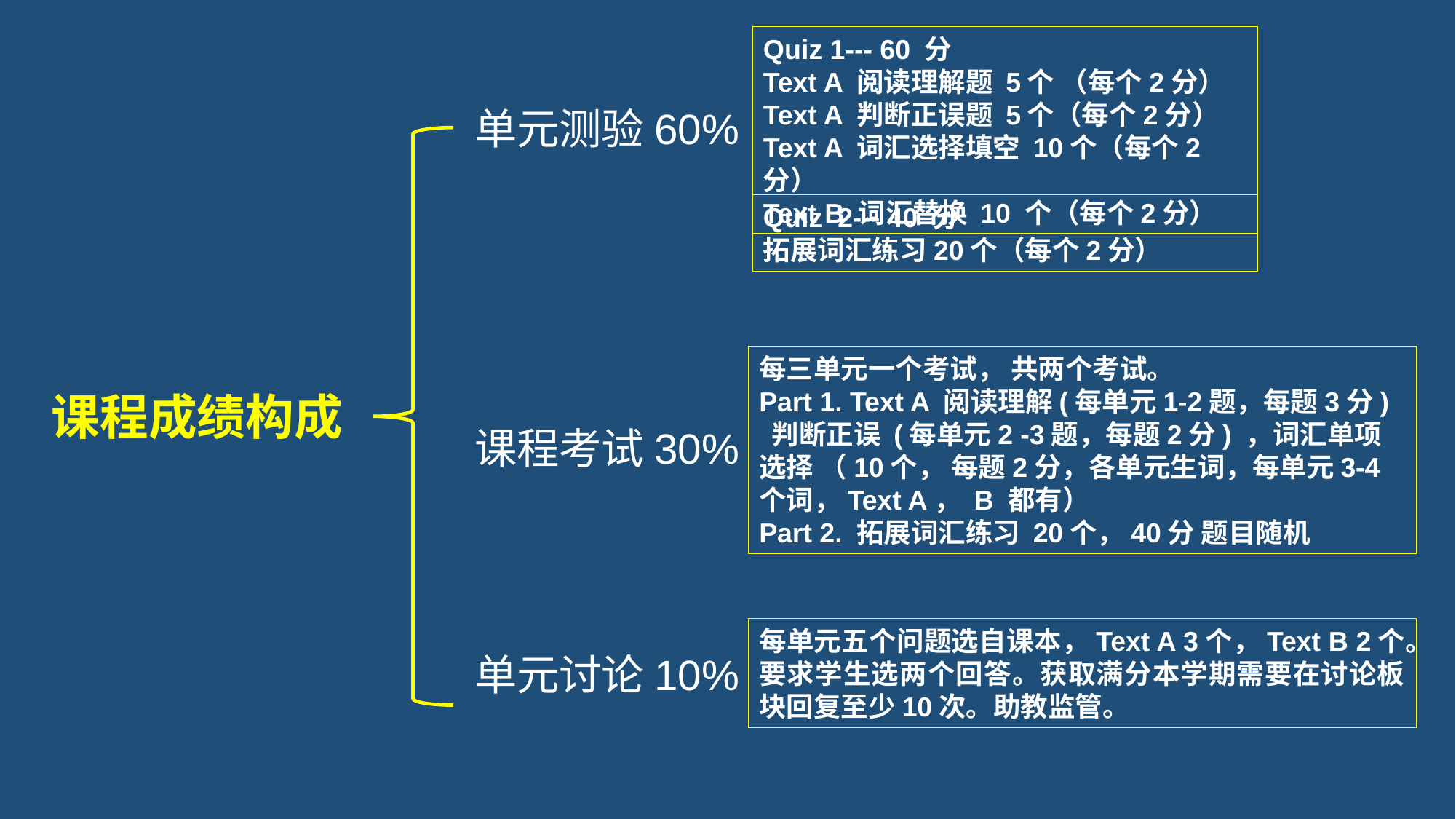

Quiz 1--- 60 分
Text A 阅读理解题 5个 （每个2分）
Text A 判断正误题 5个（每个2分）
Text A 词汇选择填空 10个（每个2分）
Text B 词汇替换 10 个（每个2分）
单元测验60%

Quiz  2--- 40 分
拓展词汇练习20个（每个2分）
每三单元一个考试， 共两个考试。
Part 1. Text A 阅读理解(每单元1-2题，每题3分)
 判断正误 (每单元2 -3题，每题2分) ，词汇单项选择 （10个， 每题2分，各单元生词，每单元3-4个词，Text A， B 都有）
Part 2. 拓展词汇练习 20个，40分 题目随机
课程成绩构成
课程考试30%
每单元五个问题选自课本，Text A 3个，Text B 2个。要求学生选两个回答。获取满分本学期需要在讨论板块回复至少10次。助教监管。
单元讨论10%